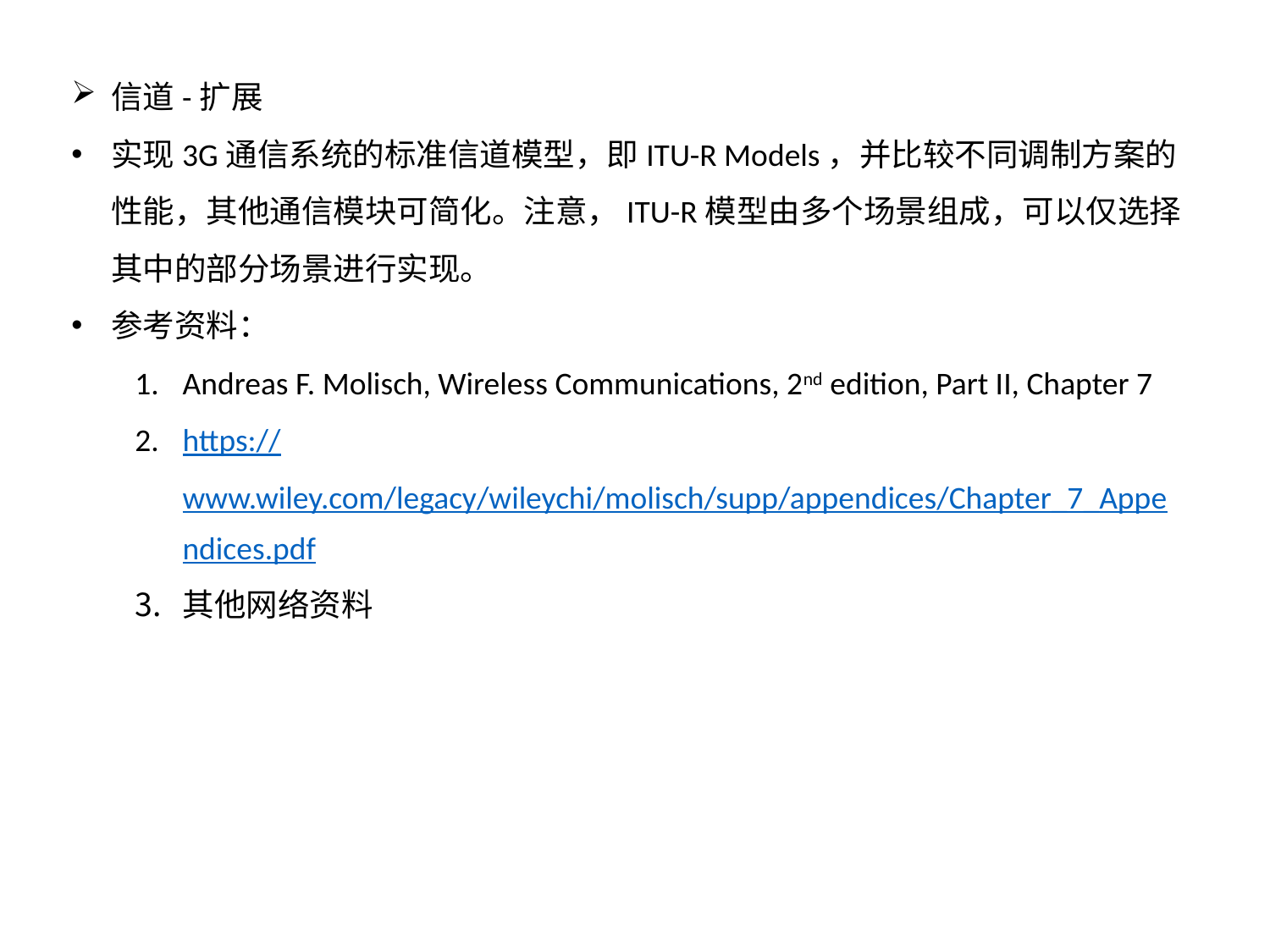

信道-扩展
实现3G通信系统的标准信道模型，即ITU-R Models，并比较不同调制方案的性能，其他通信模块可简化。注意，ITU-R模型由多个场景组成，可以仅选择其中的部分场景进行实现。
参考资料：
Andreas F. Molisch, Wireless Communications, 2nd edition, Part II, Chapter 7
https://www.wiley.com/legacy/wileychi/molisch/supp/appendices/Chapter_7_Appendices.pdf
其他网络资料